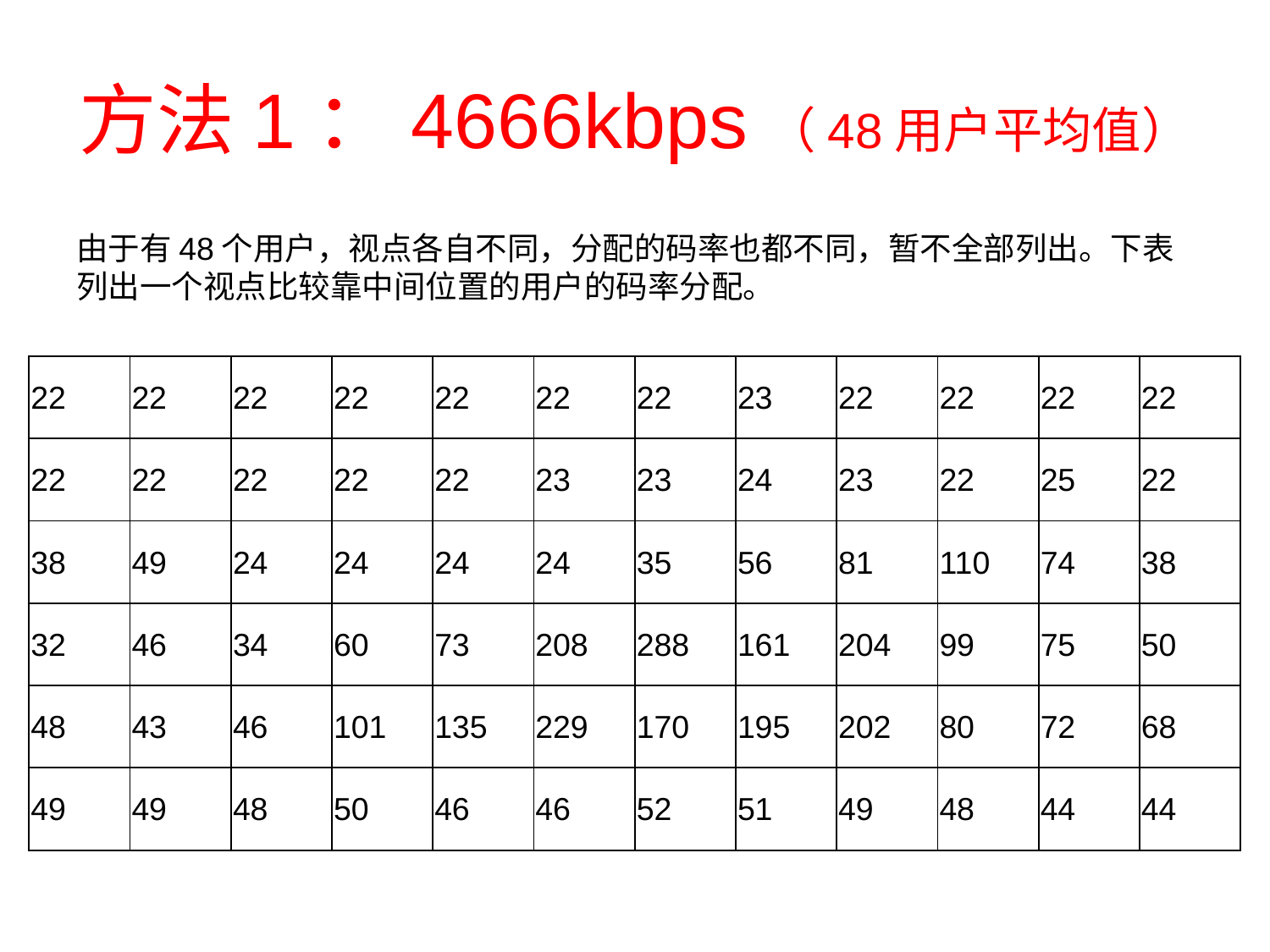

# 方法1：4666kbps（48用户平均值）
由于有48个用户，视点各自不同，分配的码率也都不同，暂不全部列出。下表列出一个视点比较靠中间位置的用户的码率分配。
| 22 | 22 | 22 | 22 | 22 | 22 | 22 | 23 | 22 | 22 | 22 | 22 |
| --- | --- | --- | --- | --- | --- | --- | --- | --- | --- | --- | --- |
| 22 | 22 | 22 | 22 | 22 | 23 | 23 | 24 | 23 | 22 | 25 | 22 |
| 38 | 49 | 24 | 24 | 24 | 24 | 35 | 56 | 81 | 110 | 74 | 38 |
| 32 | 46 | 34 | 60 | 73 | 208 | 288 | 161 | 204 | 99 | 75 | 50 |
| 48 | 43 | 46 | 101 | 135 | 229 | 170 | 195 | 202 | 80 | 72 | 68 |
| 49 | 49 | 48 | 50 | 46 | 46 | 52 | 51 | 49 | 48 | 44 | 44 |